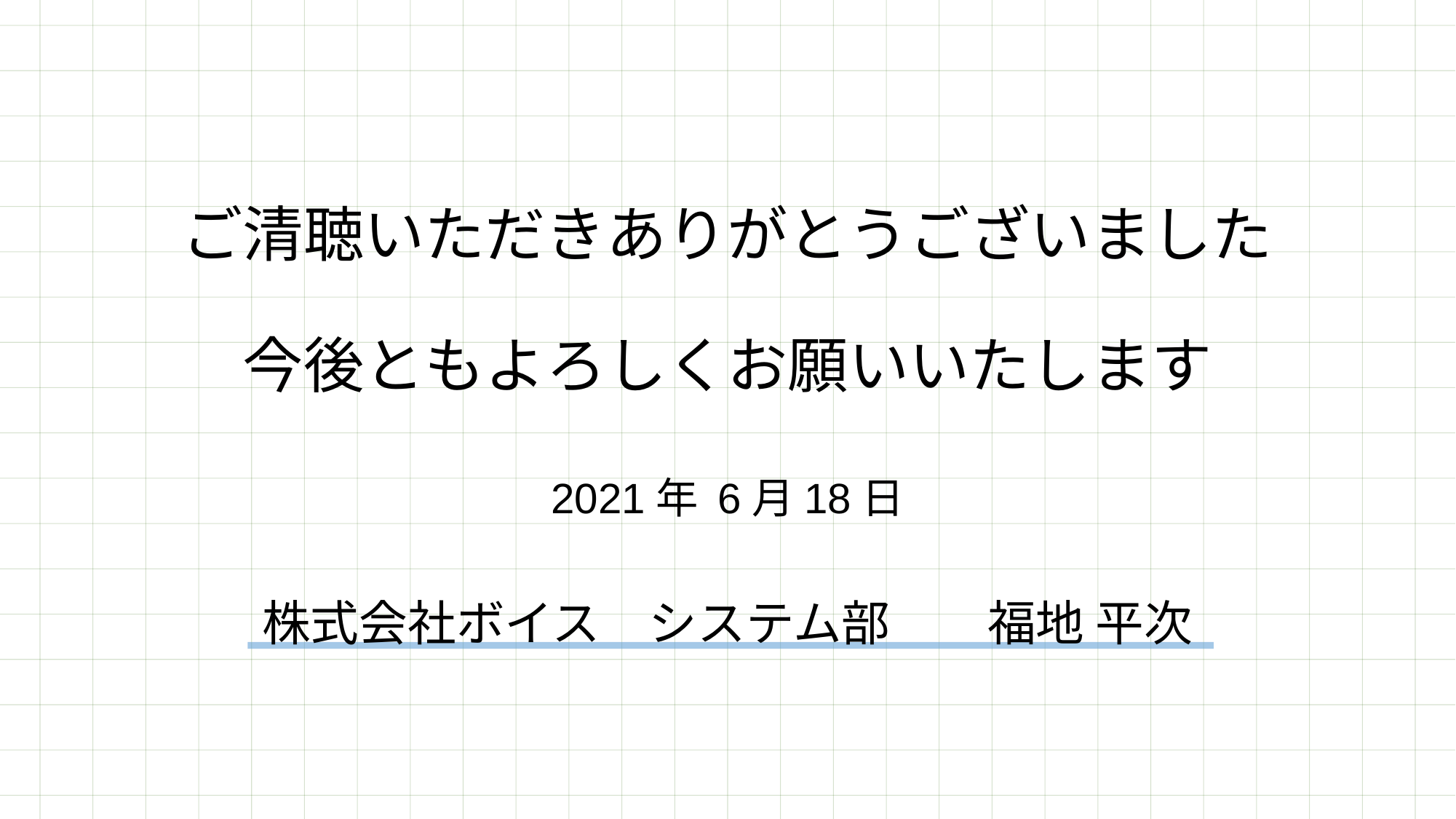

# ご清聴いただきありがとうございました 今後ともよろしくお願いいたします
2021年 6月18日

株式会社ボイス　システム部　　福地 平次